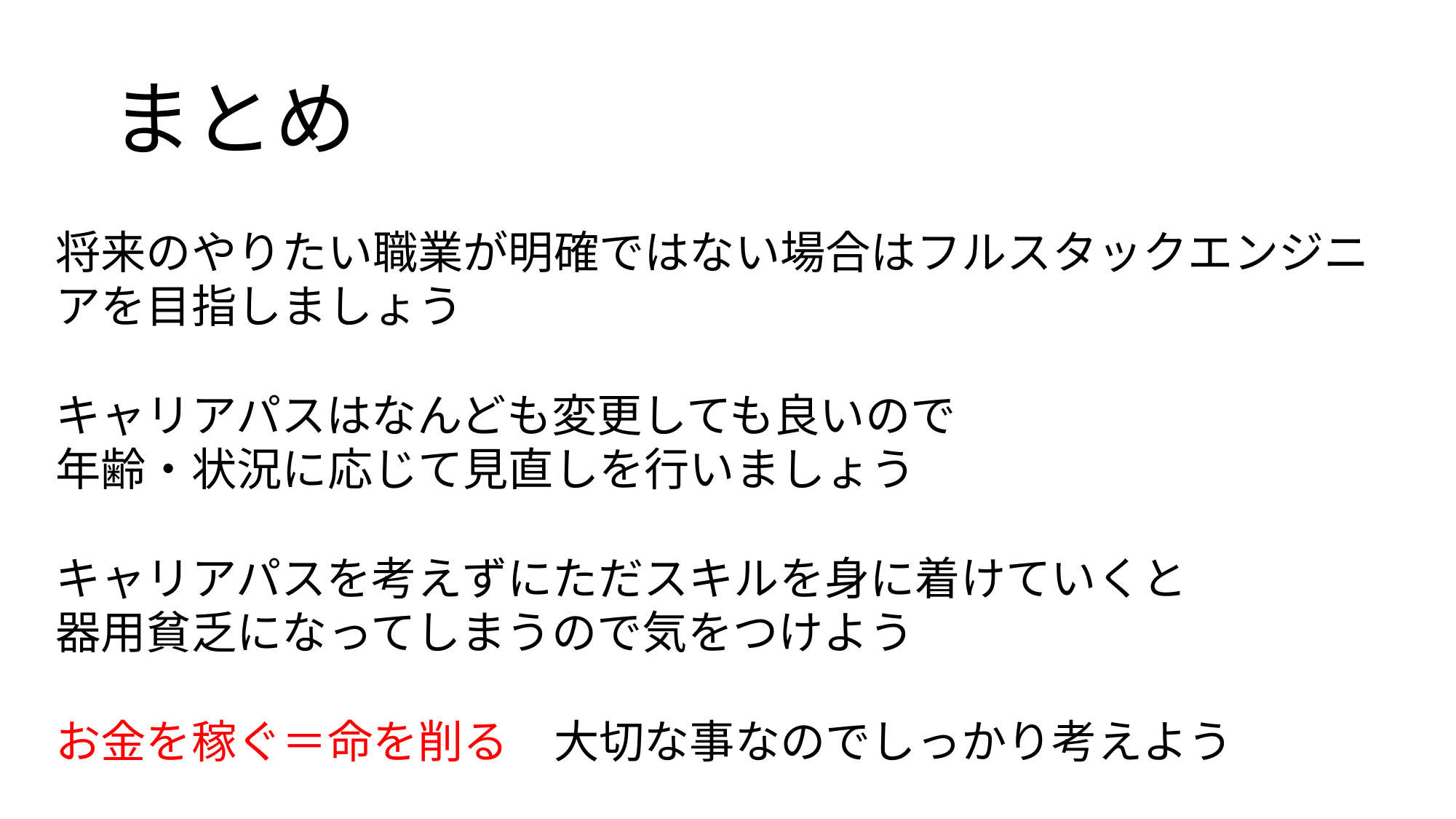

# まとめ
将来のやりたい職業が明確ではない場合はフルスタックエンジニアを目指しましょう

キャリアパスはなんども変更しても良いので
年齢・状況に応じて見直しを行いましょう

キャリアパスを考えずにただスキルを身に着けていくと
器用貧乏になってしまうので気をつけよう

お金を稼ぐ＝命を削る　大切な事なのでしっかり考えよう